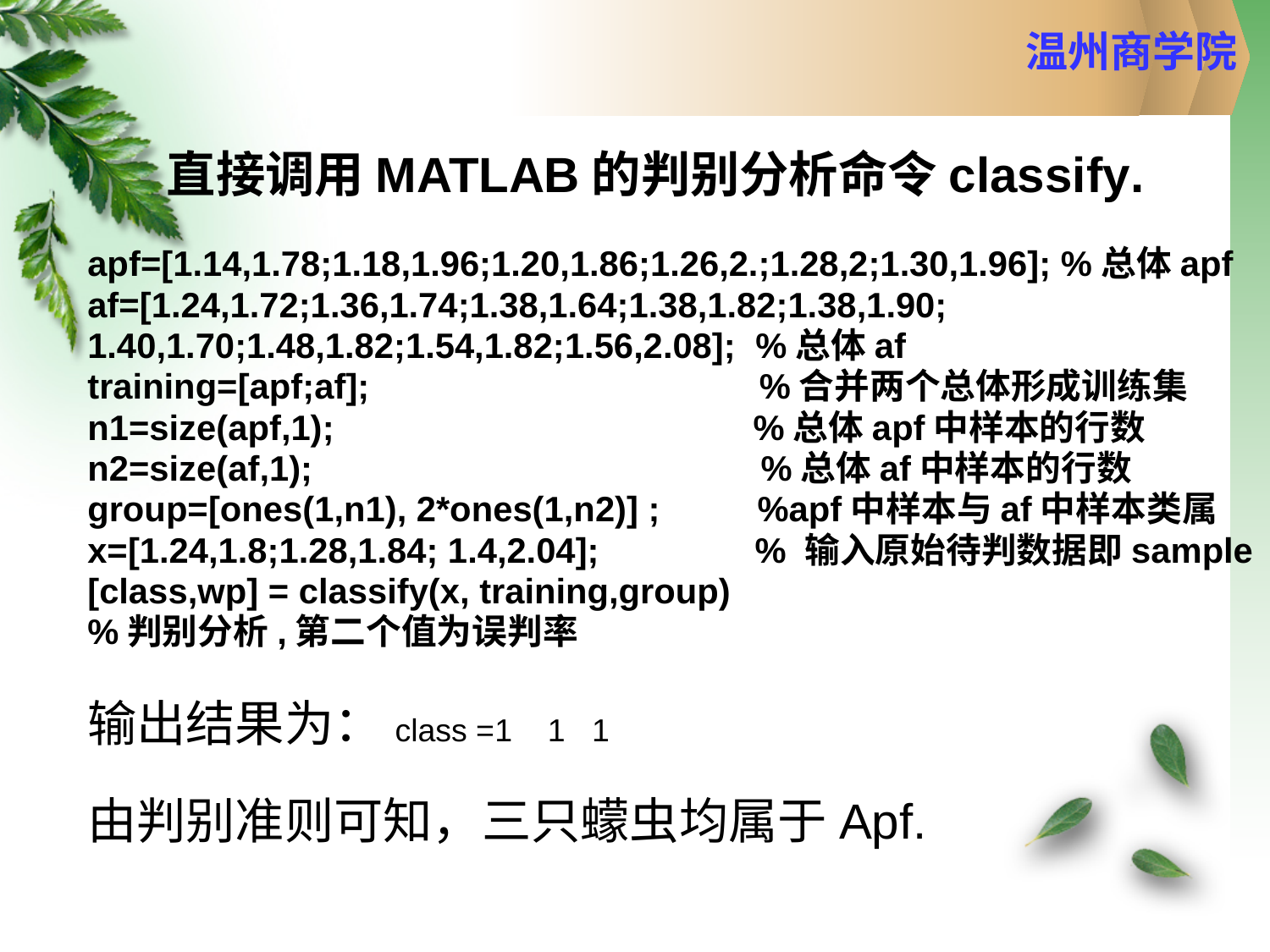

直接调用MATLAB的判别分析命令classify.

apf=[1.14,1.78;1.18,1.96;1.20,1.86;1.26,2.;1.28,2;1.30,1.96]; %总体apf
af=[1.24,1.72;1.36,1.74;1.38,1.64;1.38,1.82;1.38,1.90;
1.40,1.70;1.48,1.82;1.54,1.82;1.56,2.08];  %总体af
training=[apf;af];                                        %合并两个总体形成训练集
n1=size(apf,1);                                           %总体apf中样本的行数
n2=size(af,1);                                              %总体af中样本的行数
group=[ones(1,n1), 2*ones(1,n2)] ;          %apf中样本与af中样本类属
x=[1.24,1.8;1.28,1.84; 1.4,2.04];                % 输入原始待判数据即sample
[class,wp] = classify(x, training,group)
%判别分析,第二个值为误判率

输出结果为：class =1    1   1

由判别准则可知，三只蠓虫均属于Apf.